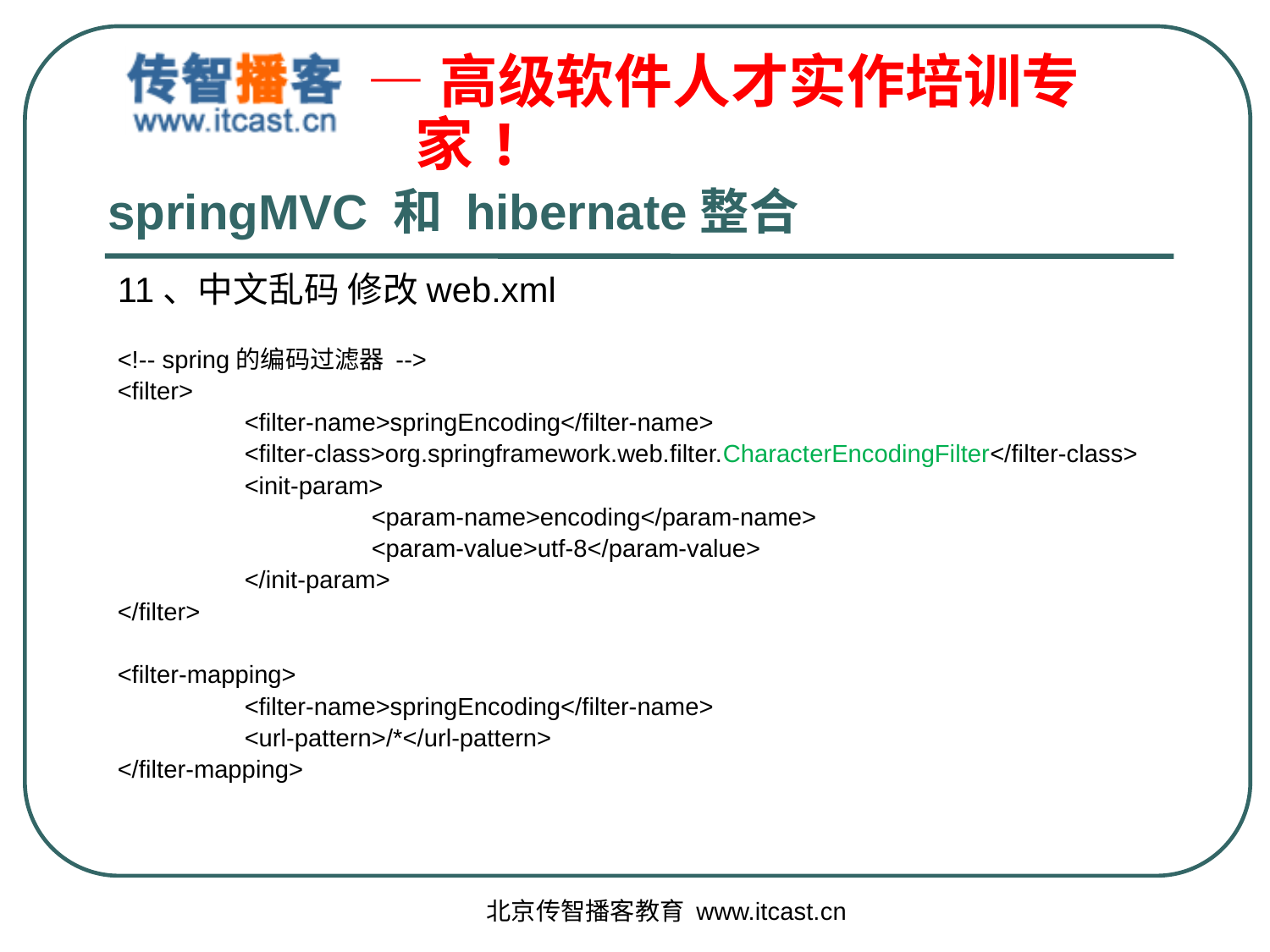

# springMVC 和 hibernate整合
11、中文乱码 修改web.xml

<!-- spring的编码过滤器 -->
<filter>
	<filter-name>springEncoding</filter-name>
	<filter-class>org.springframework.web.filter.CharacterEncodingFilter</filter-class>
	<init-param>
		<param-name>encoding</param-name>
		<param-value>utf-8</param-value>
	</init-param>
</filter>

<filter-mapping>
	<filter-name>springEncoding</filter-name>
	<url-pattern>/*</url-pattern>
</filter-mapping>
北京传智播客教育 www.itcast.cn